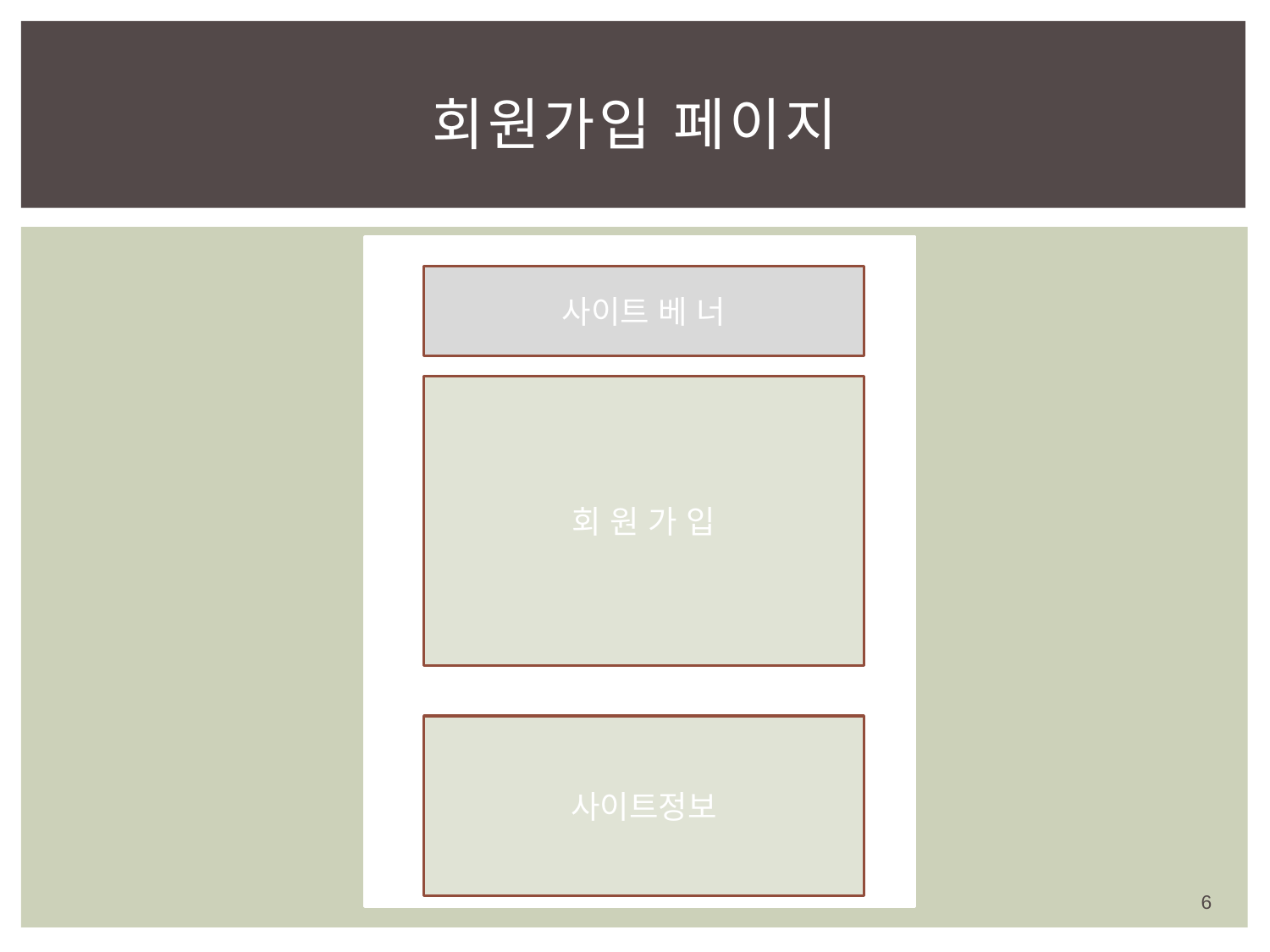

# 회원가입 페이지

사이트 베 너
회 원 가 입
사이트정보
6